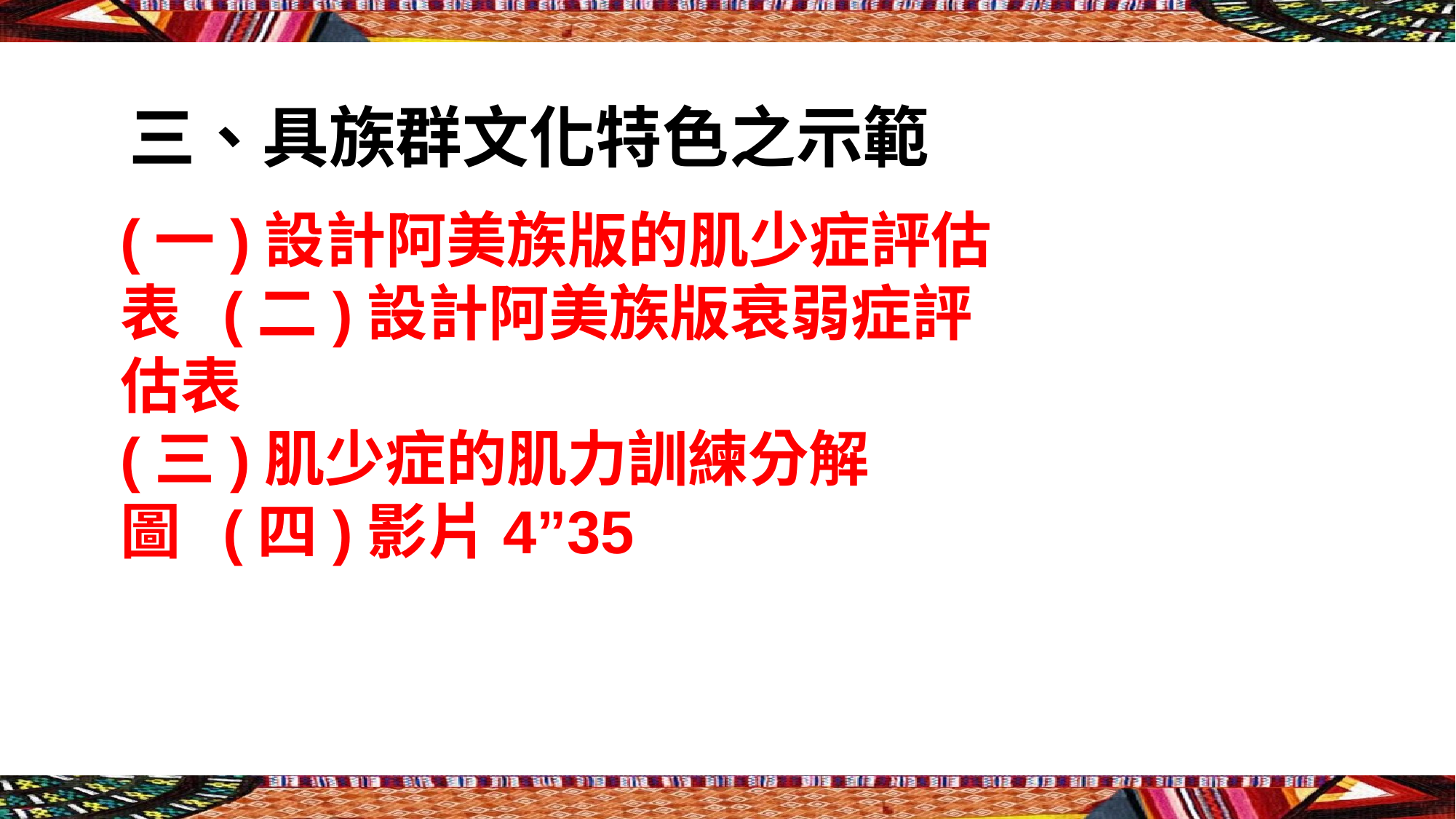

# 三、具族群文化特色之示範
(一)設計阿美族版的肌少症評估表  (二)設計阿美族版衰弱症評估表
(三)肌少症的肌力訓練分解圖  (四)影片4”35